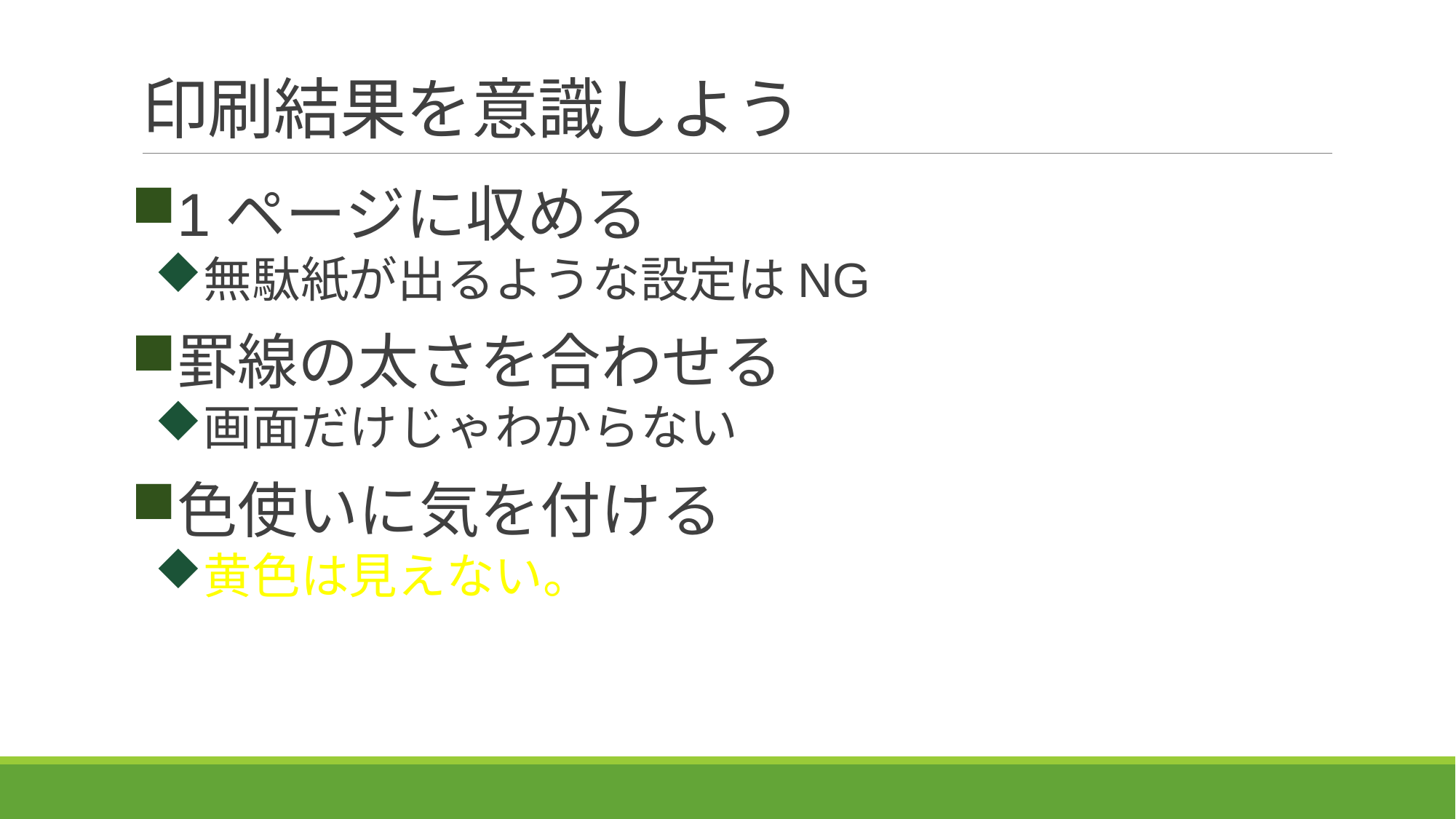

# 印刷結果を意識しよう
1ページに収める
無駄紙が出るような設定はNG
罫線の太さを合わせる
画面だけじゃわからない
色使いに気を付ける
黄色は見えない。